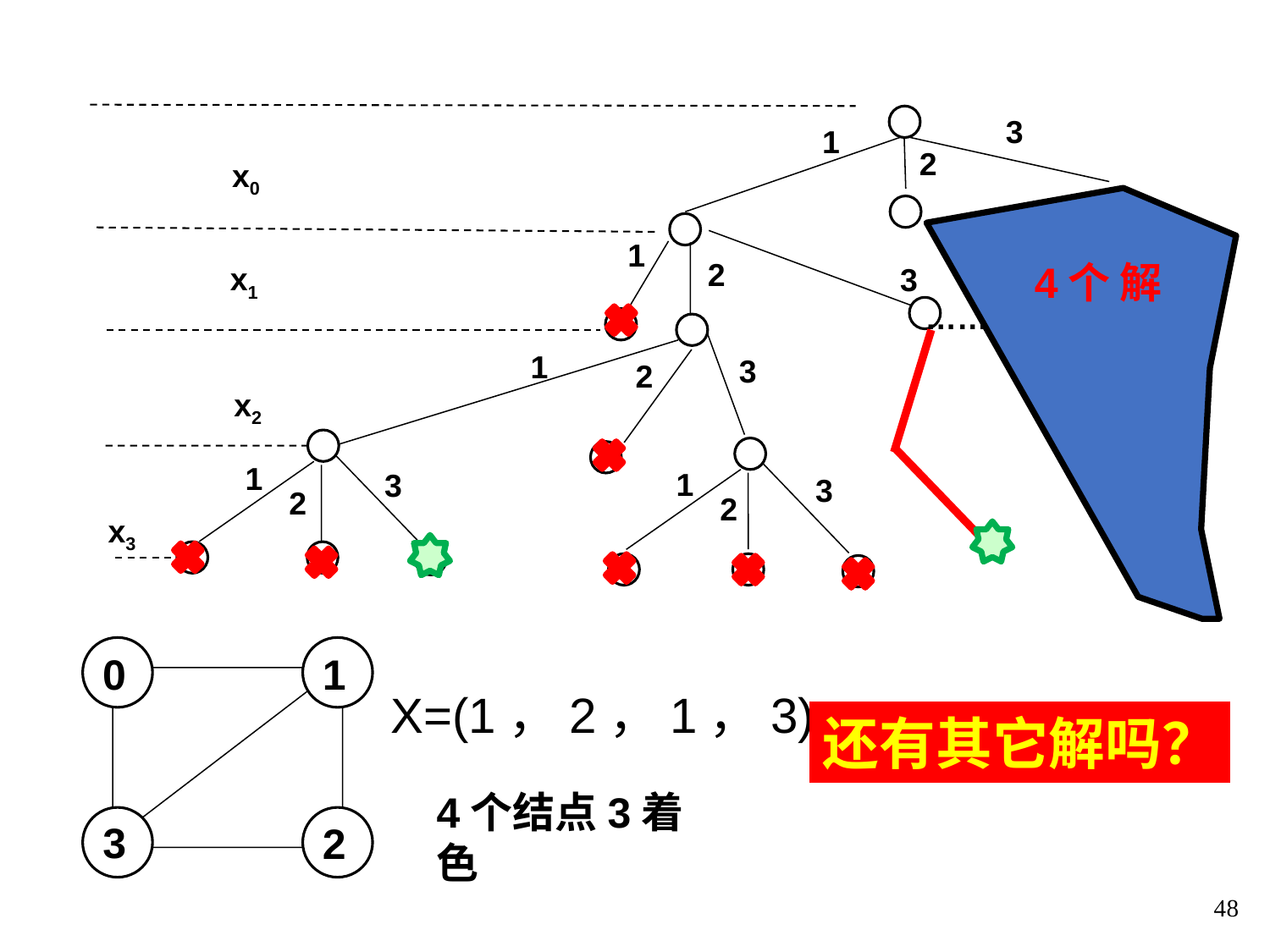

3
1

2
x0

……

1

4个 解
2
x1
3

……

1

3
2
x2

1

1

3

3

2
2
x3

0
1

3
2

X=(1，2，1，3)
还有其它解吗？
4个结点3着色
48